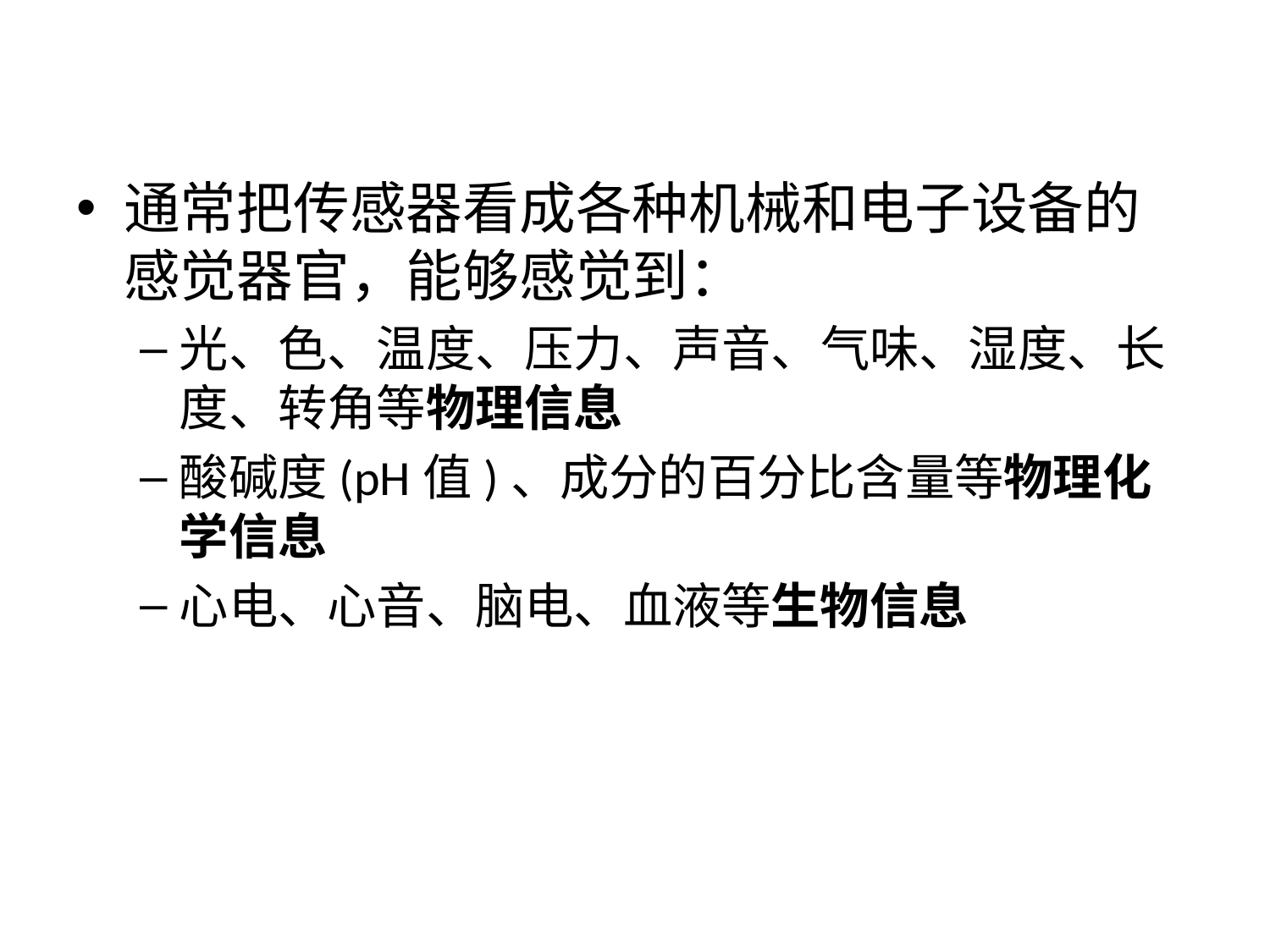

通常把传感器看成各种机械和电子设备的感觉器官，能够感觉到：
光、色、温度、压力、声音、气味、湿度、长度、转角等物理信息
酸碱度(pH值)、成分的百分比含量等物理化学信息
心电、心音、脑电、血液等生物信息